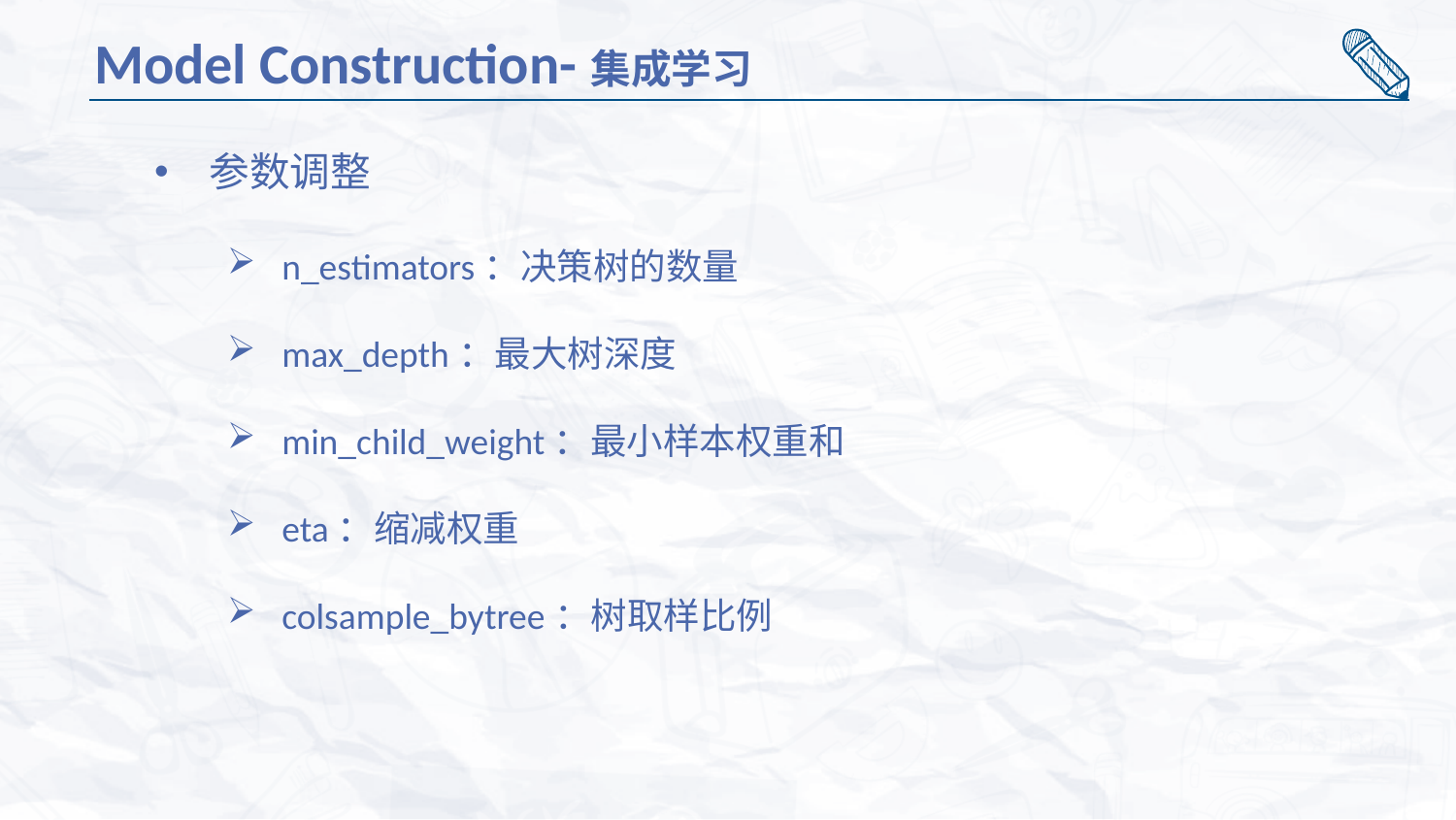

Model Construction-集成学习
参数调整

n_estimators：决策树的数量

max_depth：最大树深度

min_child_weight：最小样本权重和

eta：缩减权重

colsample_bytree：树取样比例